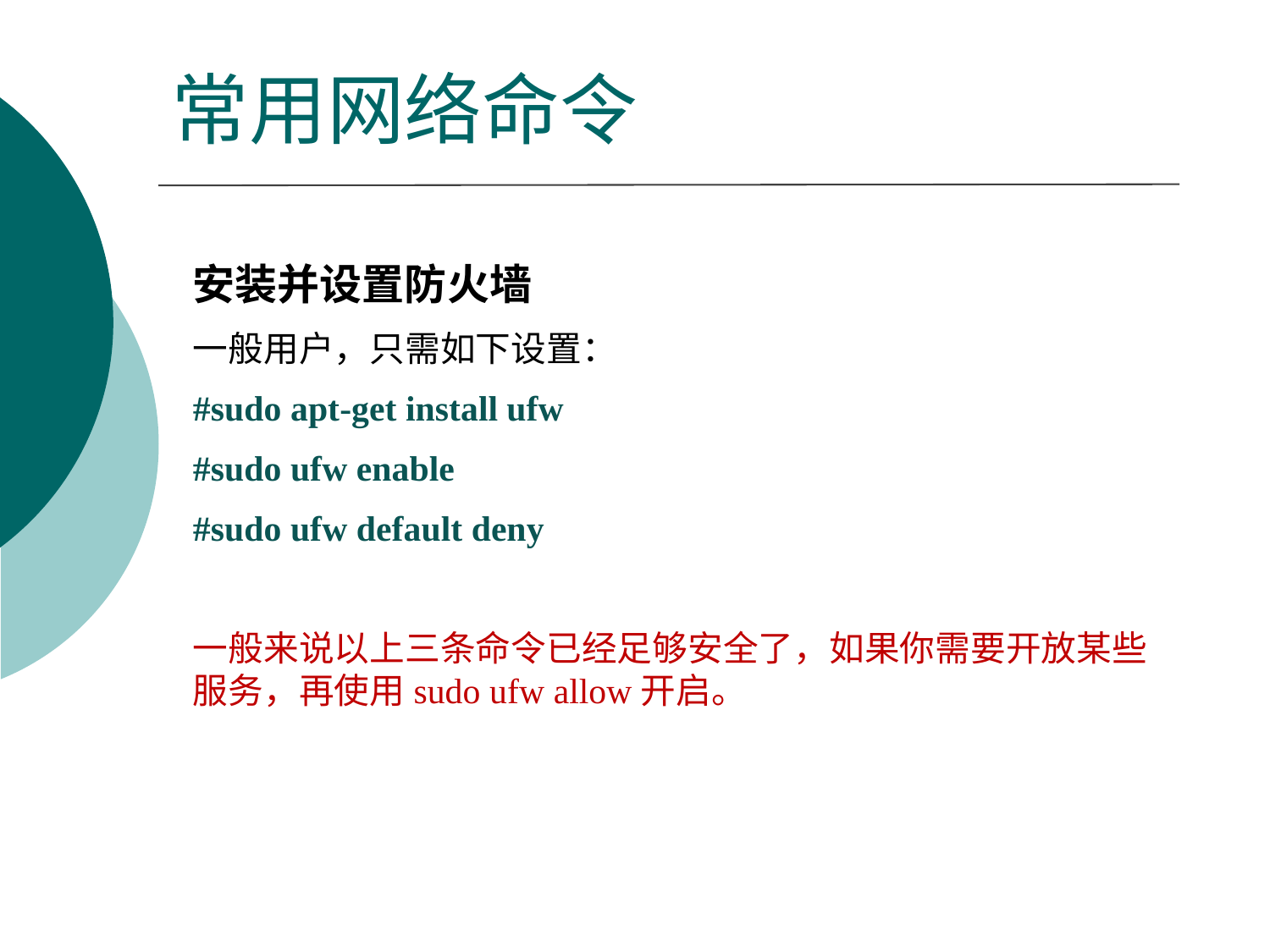

# 常用网络命令
安装并设置防火墙
一般用户，只需如下设置：
#sudo apt-get install ufw
#sudo ufw enable
#sudo ufw default deny

一般来说以上三条命令已经足够安全了，如果你需要开放某些服务，再使用sudo ufw allow开启。